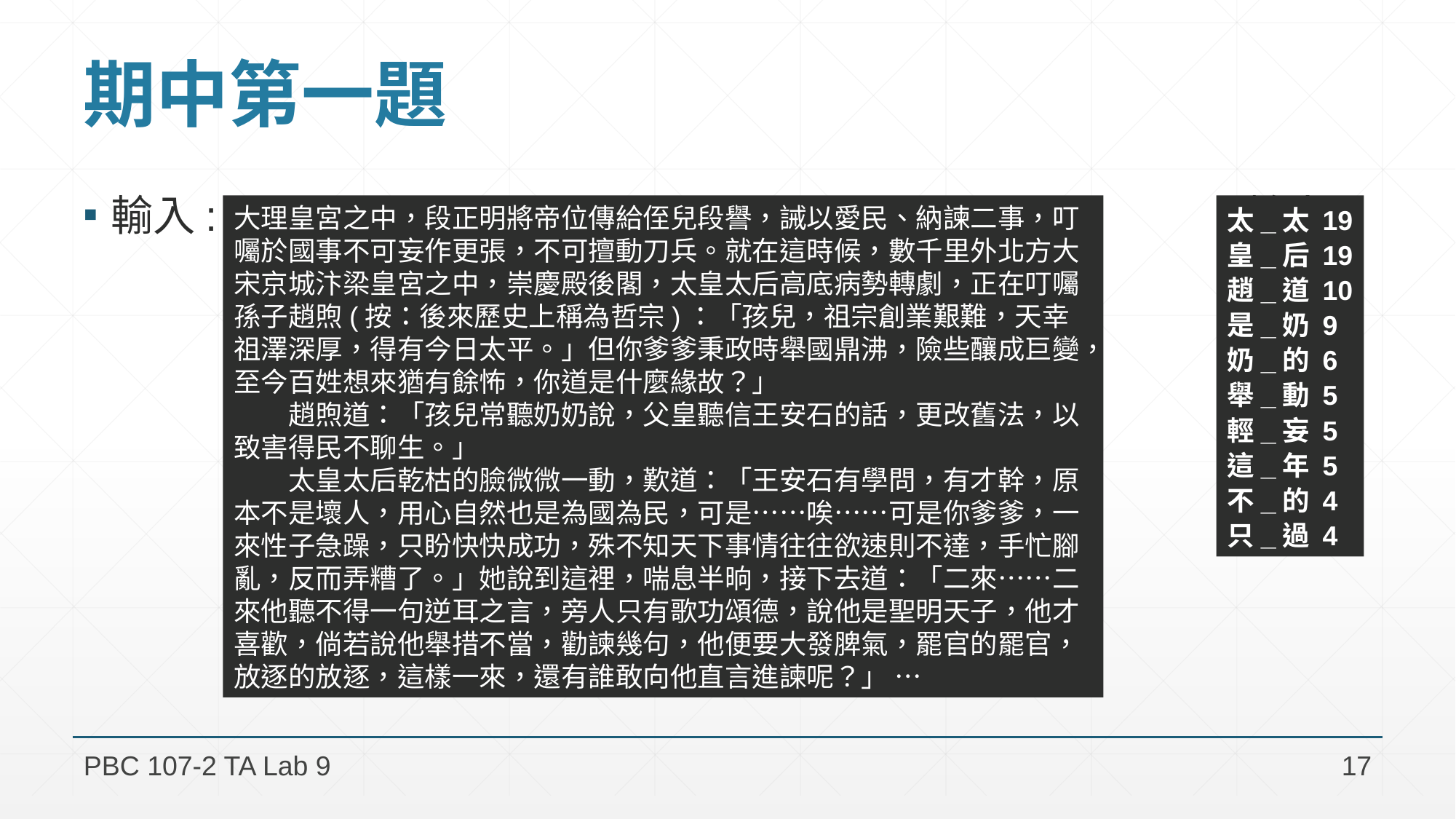

# 期中第一題
輸入:                                                                                      輸出:

大理皇宮之中，段正明將帝位傳給侄兒段譽，誡以愛民、納諫二事，叮囑於國事不可妄作更張，不可擅動刀兵。就在這時候，數千里外北方大宋京城汴梁皇宮之中，崇慶殿後閣，太皇太后高底病勢轉劇，正在叮囑孫子趙煦(按：後來歷史上稱為哲宗)：「孩兒，祖宗創業艱難，天幸祖澤深厚，得有今日太平。」但你爹爹秉政時舉國鼎沸，險些釀成巨變，至今百姓想來猶有餘怖，你道是什麼緣故？」 
　　趙煦道：「孩兒常聽奶奶說，父皇聽信王安石的話，更改舊法，以致害得民不聊生。」 
　　太皇太后乾枯的臉微微一動，歎道：「王安石有學問，有才幹，原本不是壞人，用心自然也是為國為民，可是……唉……可是你爹爹，一來性子急躁，只盼快快成功，殊不知天下事情往往欲速則不達，手忙腳亂，反而弄糟了。」她說到這裡，喘息半晌，接下去道：「二來……二來他聽不得一句逆耳之言，旁人只有歌功頌德，說他是聖明天子，他才喜歡，倘若說他舉措不當，勸諫幾句，他便要大發脾氣，罷官的罷官，放逐的放逐，這樣一來，還有誰敢向他直言進諫呢？」 …
太_太 19
皇_后 19
趙_道 10
是_奶 9
奶_的 6
舉_動 5
輕_妄 5
這_年 5
不_的 4
只_過 4
PBC 107-2 TA Lab 9
17